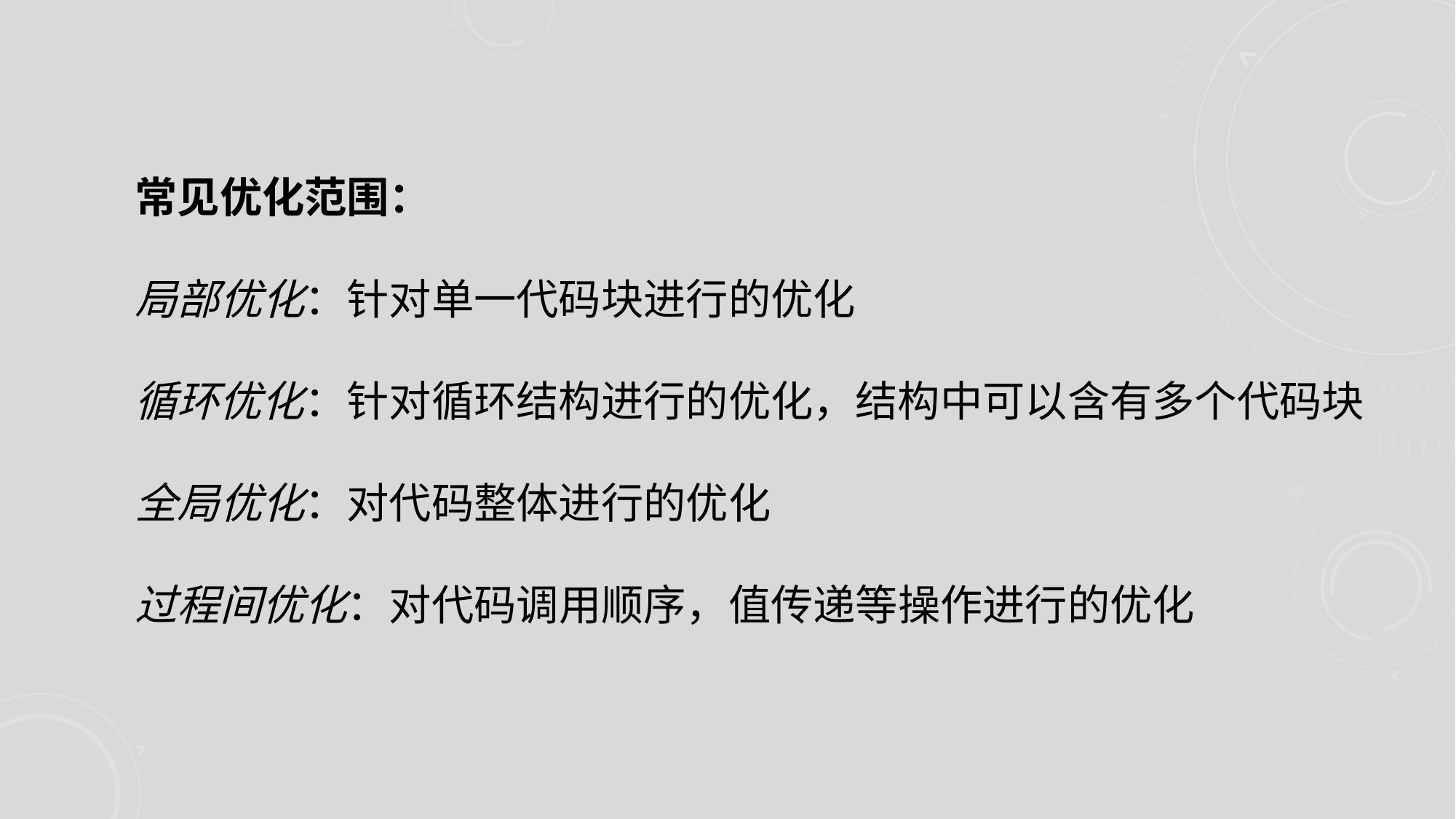

常见优化范围：

局部优化：针对单一代码块进行的优化

循环优化：针对循环结构进行的优化，结构中可以含有多个代码块

全局优化：对代码整体进行的优化

过程间优化：对代码调用顺序，值传递等操作进行的优化